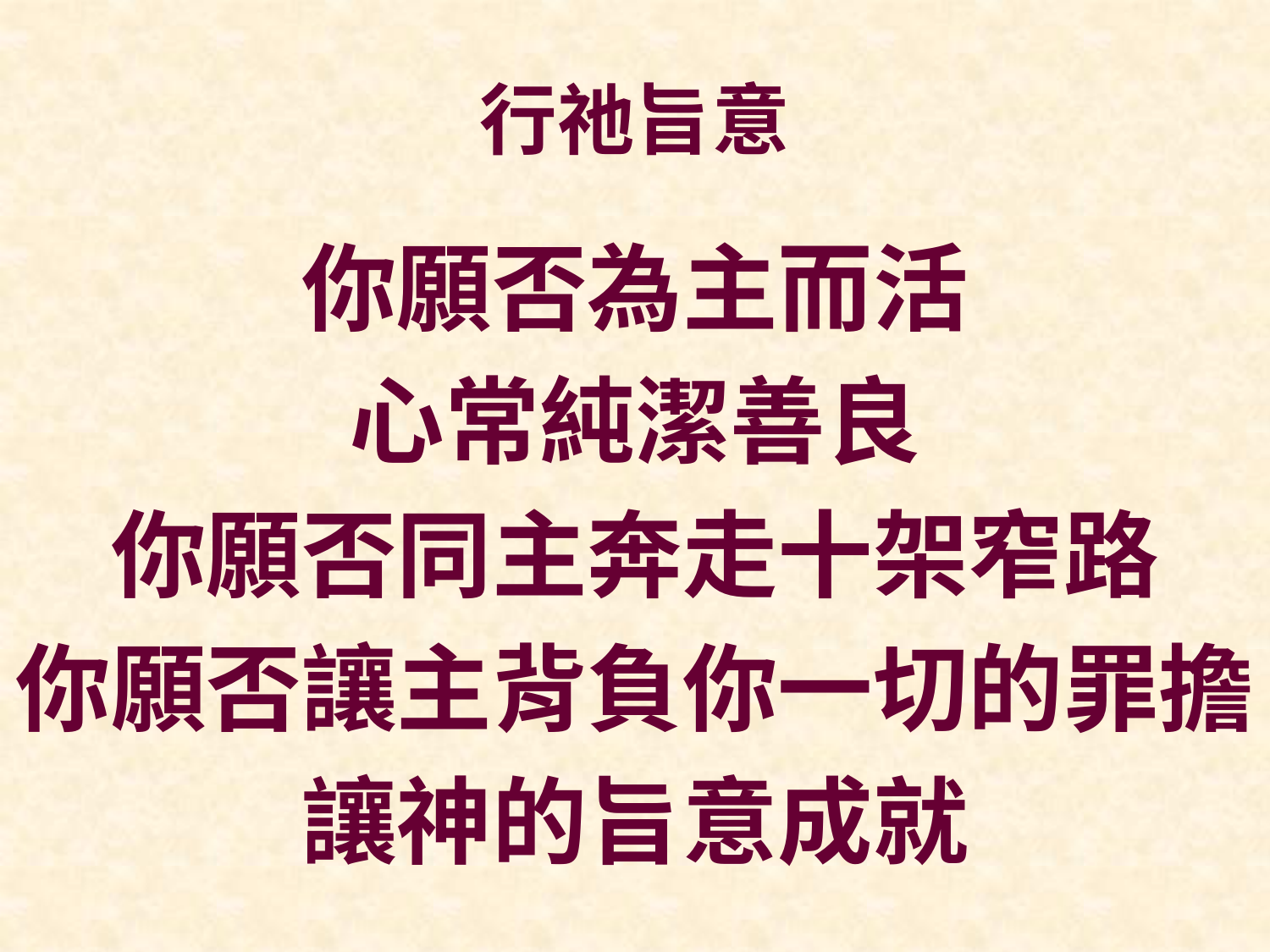

# 行祂旨意
你願否為主而活
心常純潔善良
你願否同主奔走十架窄路
你願否讓主背負你一切的罪擔
讓神的旨意成就